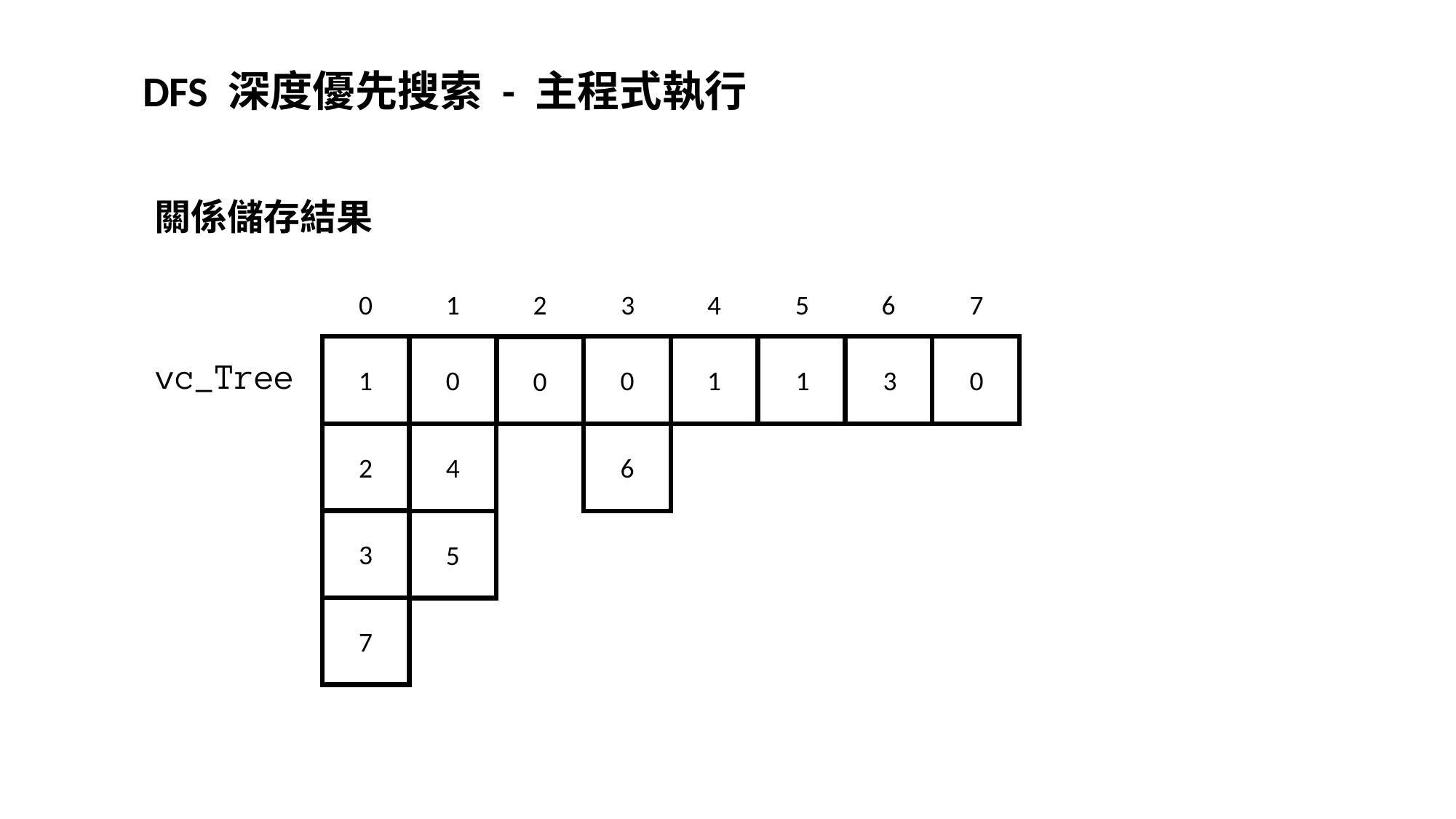

DFS 深度優先搜索 - 主程式執行
關係儲存結果
0
1
2
3
4
5
6
7

vc_Tree
1
3
1
0
0
0
1
0

6
2
4

3
5

7